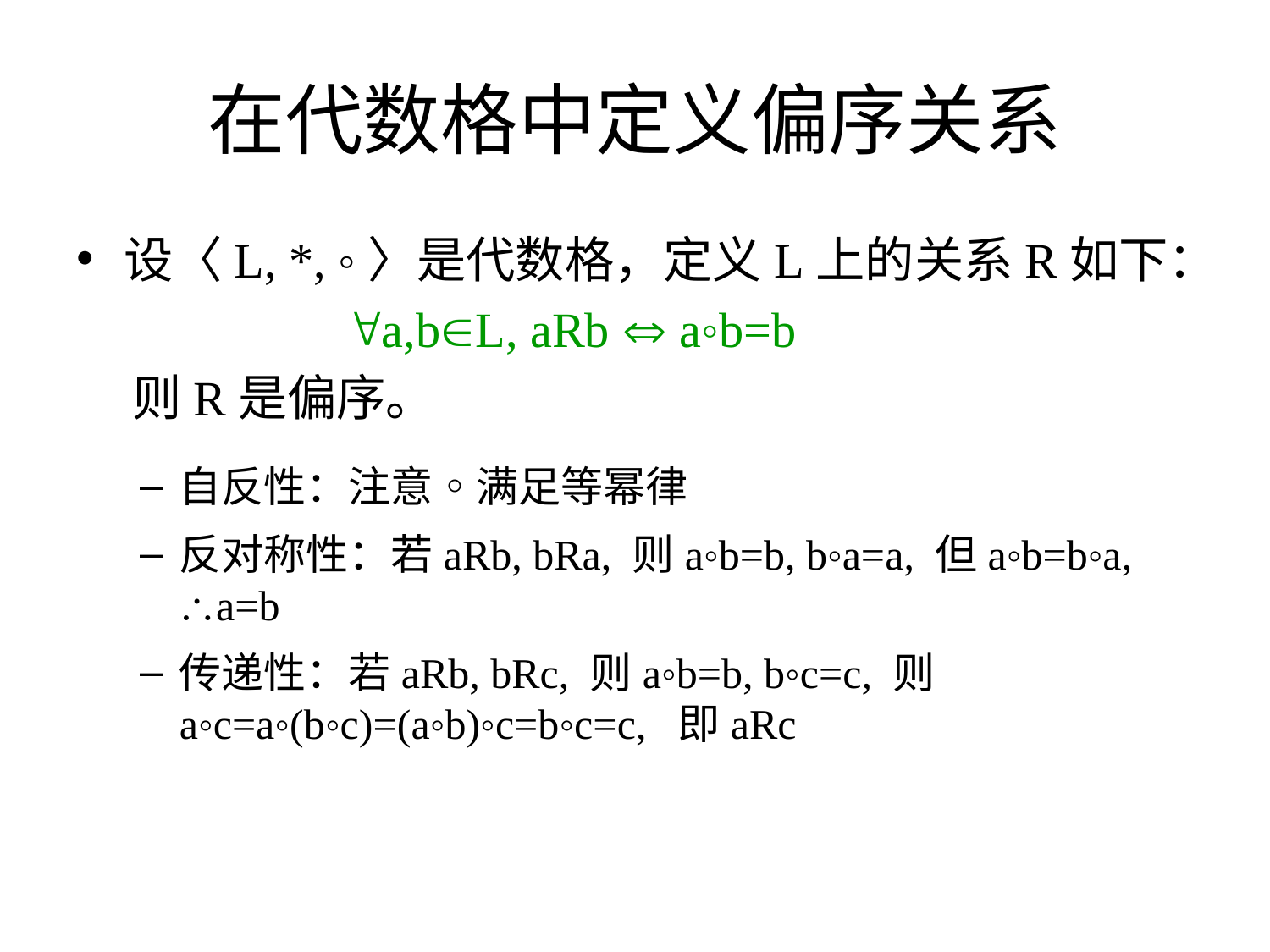

# 在代数格中定义偏序关系
设〈L, *, ◦〉是代数格，定义L上的关系R如下：
                      ∀a,b∈L, aRb ⇔ a◦b=b
    则R是偏序。
自反性：注意◦满足等幂律
反对称性：若aRb, bRa, 则a◦b=b, b◦a=a, 但a◦b=b◦a, ∴a=b
传递性：若aRb, bRc, 则a◦b=b, b◦c=c, 则a◦c=a◦(b◦c)=(a◦b)◦c=b◦c=c,  即aRc